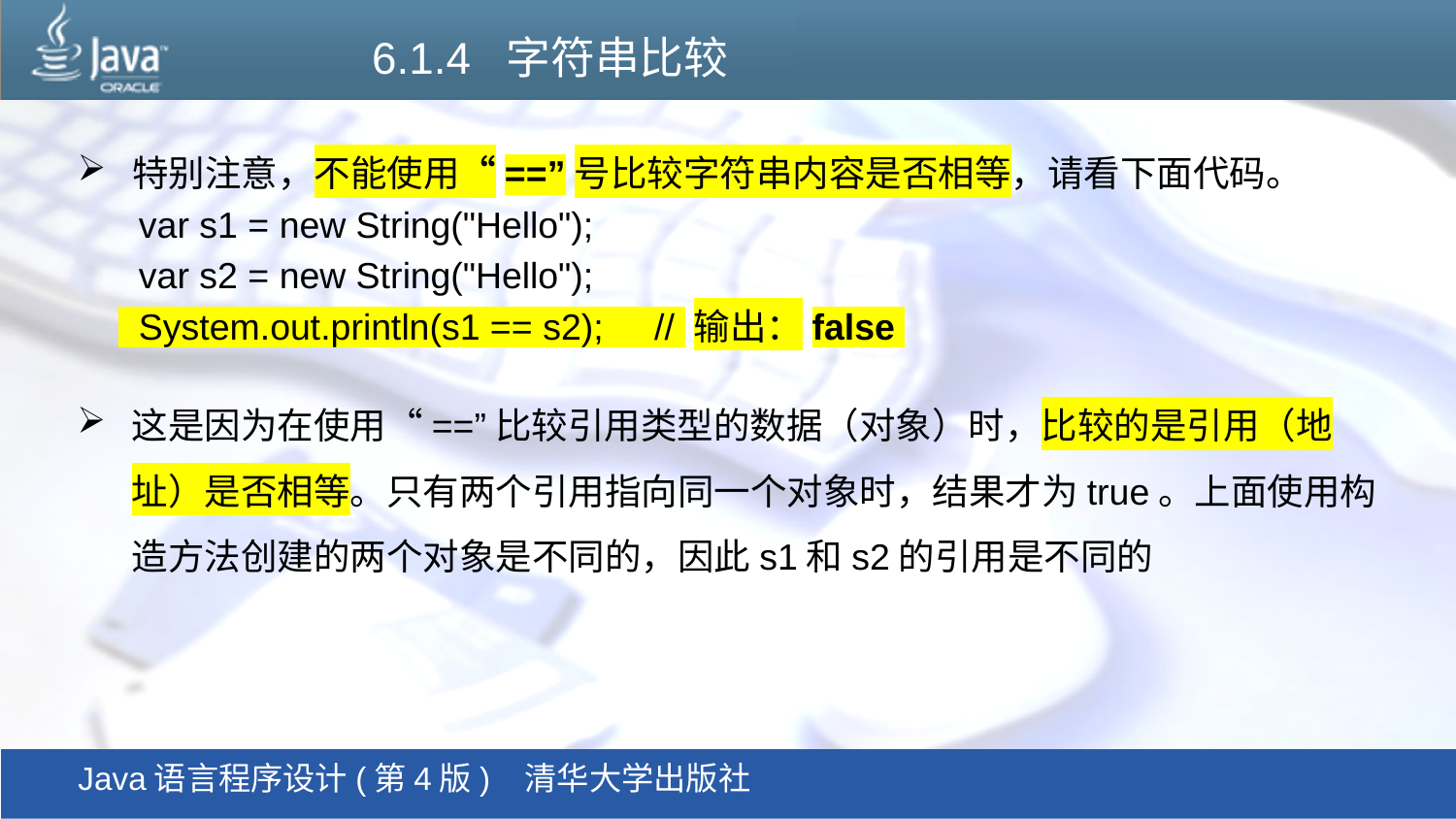

# 6.1.4  字符串比较
特别注意，不能使用“==”号比较字符串内容是否相等，请看下面代码。
      var s1 = new String("Hello");
      var s2 = new String("Hello");
      System.out.println(s1 == s2);     // 输出：false

这是因为在使用“==”比较引用类型的数据（对象）时，比较的是引用（地址）是否相等。只有两个引用指向同一个对象时，结果才为true。上面使用构造方法创建的两个对象是不同的，因此s1和s2的引用是不同的